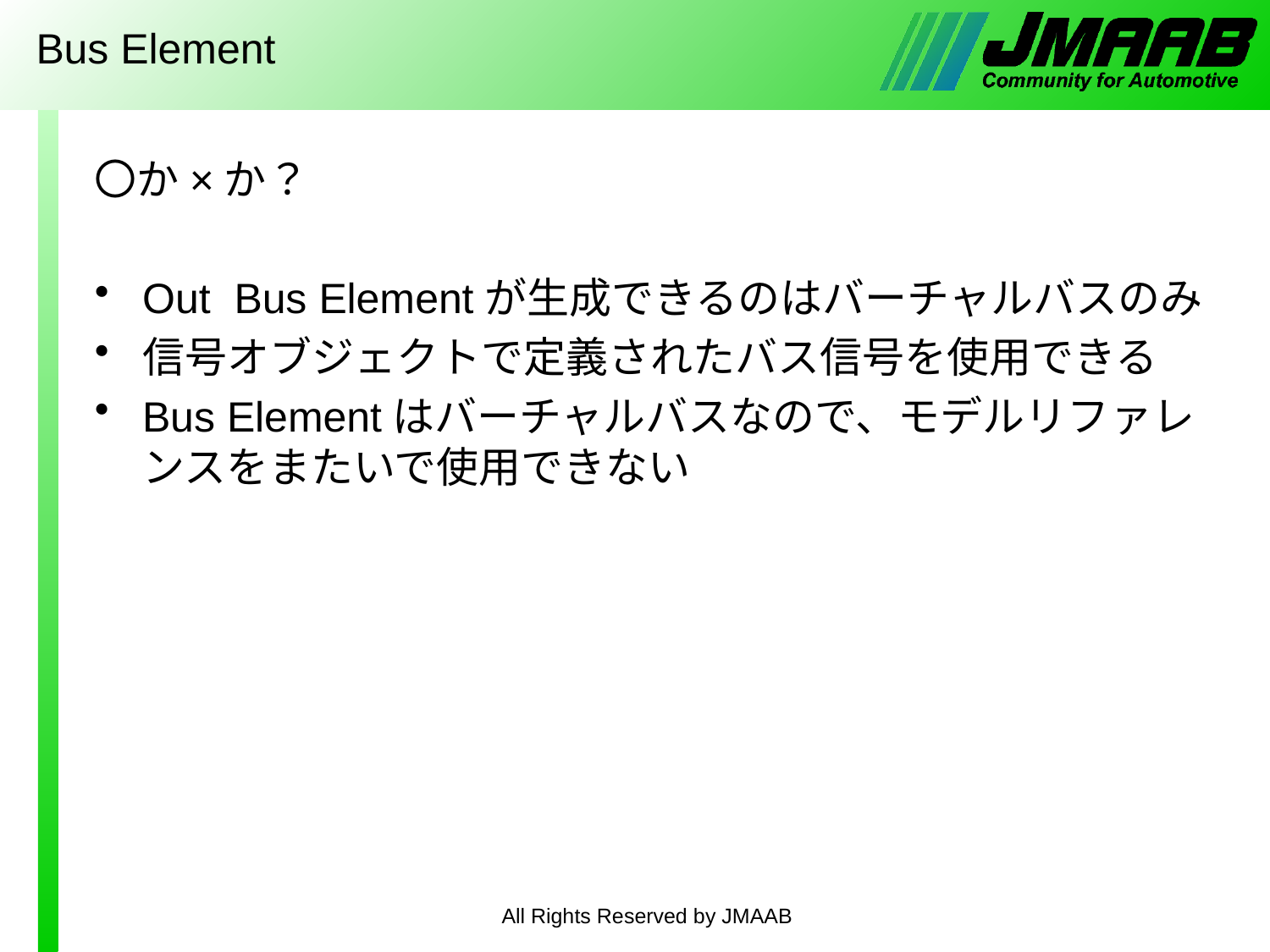

# Bus Element
〇か×か？

Out  Bus Elementが生成できるのはバーチャルバスのみ
信号オブジェクトで定義されたバス信号を使用できる
Bus Elementはバーチャルバスなので、モデルリファレンスをまたいで使用できない